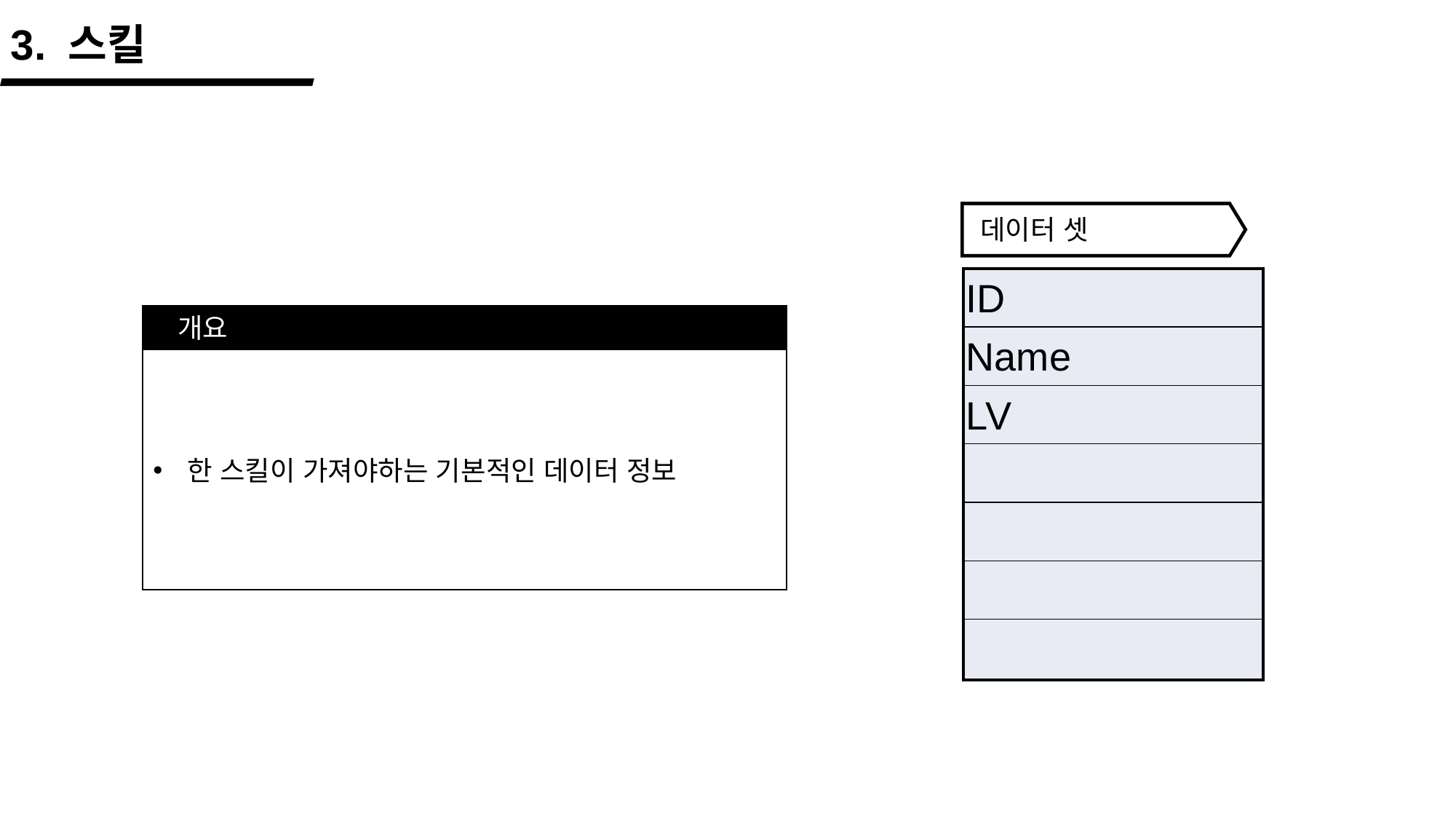

3. 스킬

데이터 셋
| ID |
| --- |
| Name |
| LV |
|  |
|  |
|  |
|  |
개요

한 스킬이 가져야하는 기본적인 데이터 정보